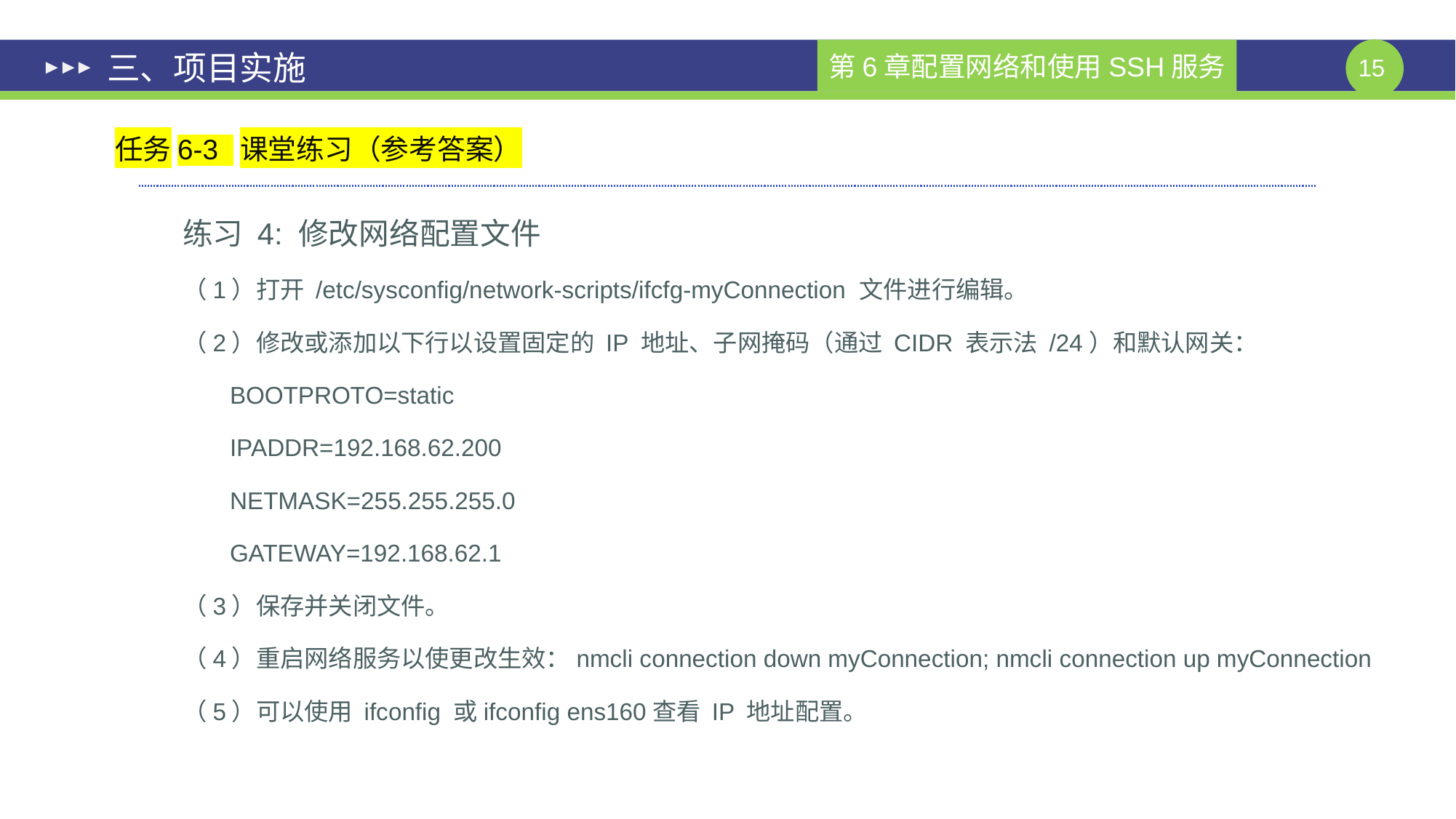

# 三、项目实施
任务6-3  课堂练习（参考答案）

练习 4: 修改网络配置文件
（1）打开 /etc/sysconfig/network-scripts/ifcfg-myConnection 文件进行编辑。
（2）修改或添加以下行以设置固定的 IP 地址、子网掩码（通过 CIDR 表示法 /24）和默认网关：
       BOOTPROTO=static
       IPADDR=192.168.62.200
       NETMASK=255.255.255.0
       GATEWAY=192.168.62.1
（3）保存并关闭文件。
（4）重启网络服务以使更改生效：nmcli connection down myConnection; nmcli connection up myConnection
（5）可以使用 ifconfig 或ifconfig ens160查看 IP 地址配置。